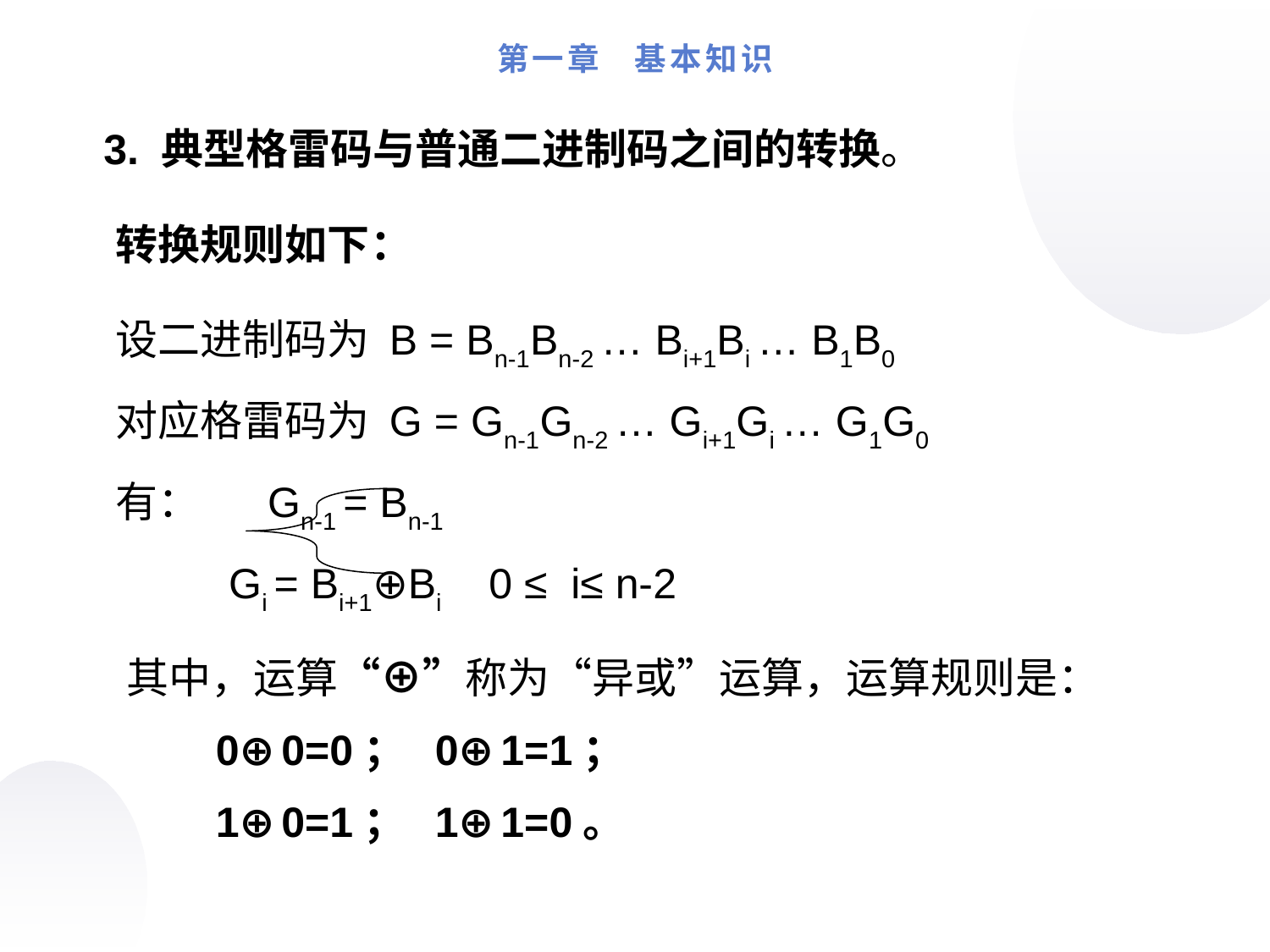

第一章   基本知识
  3. 典型格雷码与普通二进制码之间的转换。
  转换规则如下：
  设二进制码为 B = Bn-1Bn-2 … Bi+1Bi … B1B0
  对应格雷码为 G = Gn-1Gn-2 … Gi+1Gi … G1G0
  有：      Gn-1 = Bn-1
            Gi = Bi+1⊕Bi    0 ≤  i≤ n-2

  其中，运算“⊕”称为“异或”运算，运算规则是：
          0⊕0=0；  0⊕1=1；
          1⊕0=1；  1⊕1=0。

38